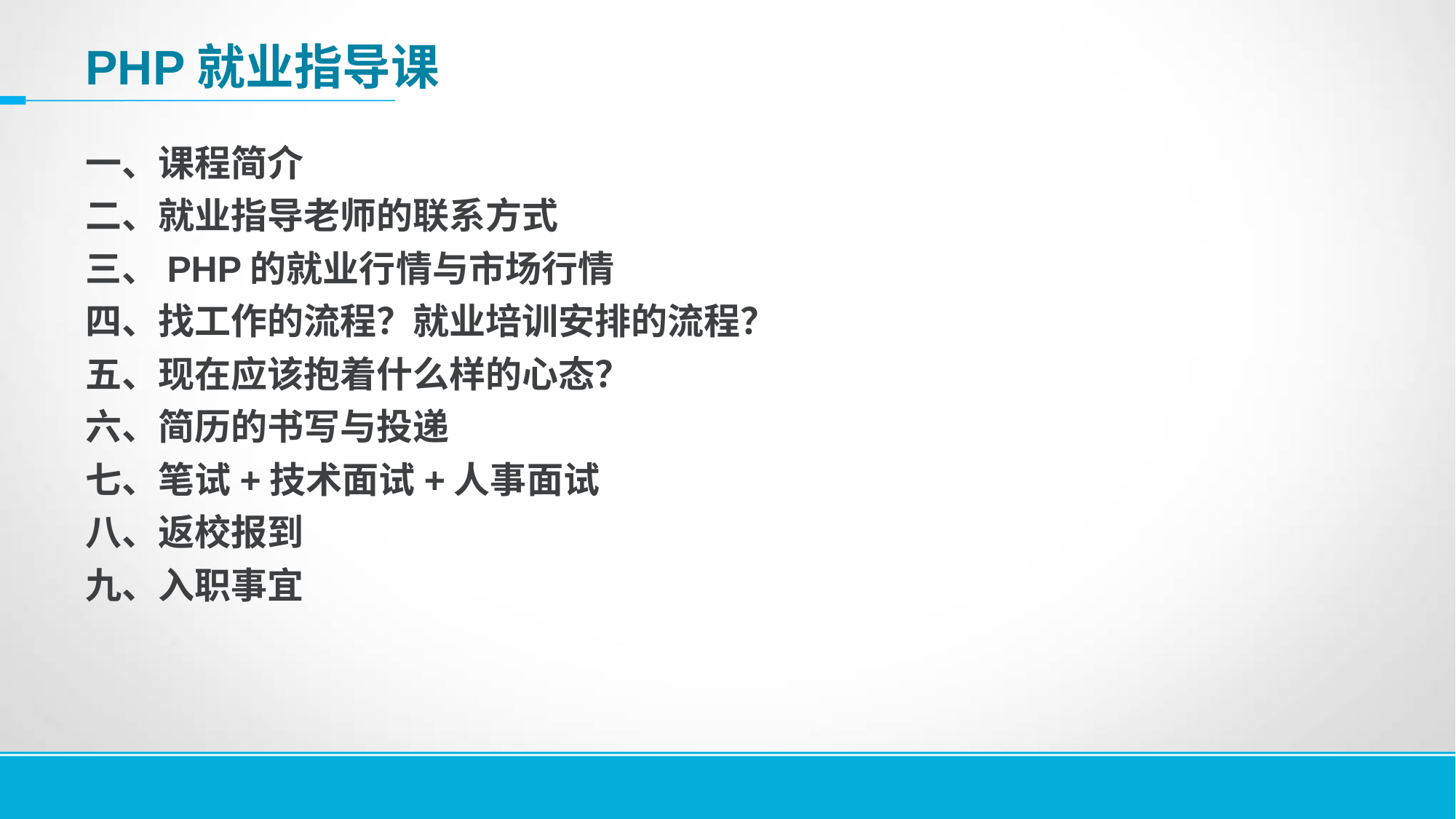

# PHP就业指导课
一、课程简介
二、就业指导老师的联系方式
三、PHP的就业行情与市场行情
四、找工作的流程？就业培训安排的流程？
五、现在应该抱着什么样的心态？
六、简历的书写与投递
七、笔试+技术面试+人事面试
八、返校报到
九、入职事宜